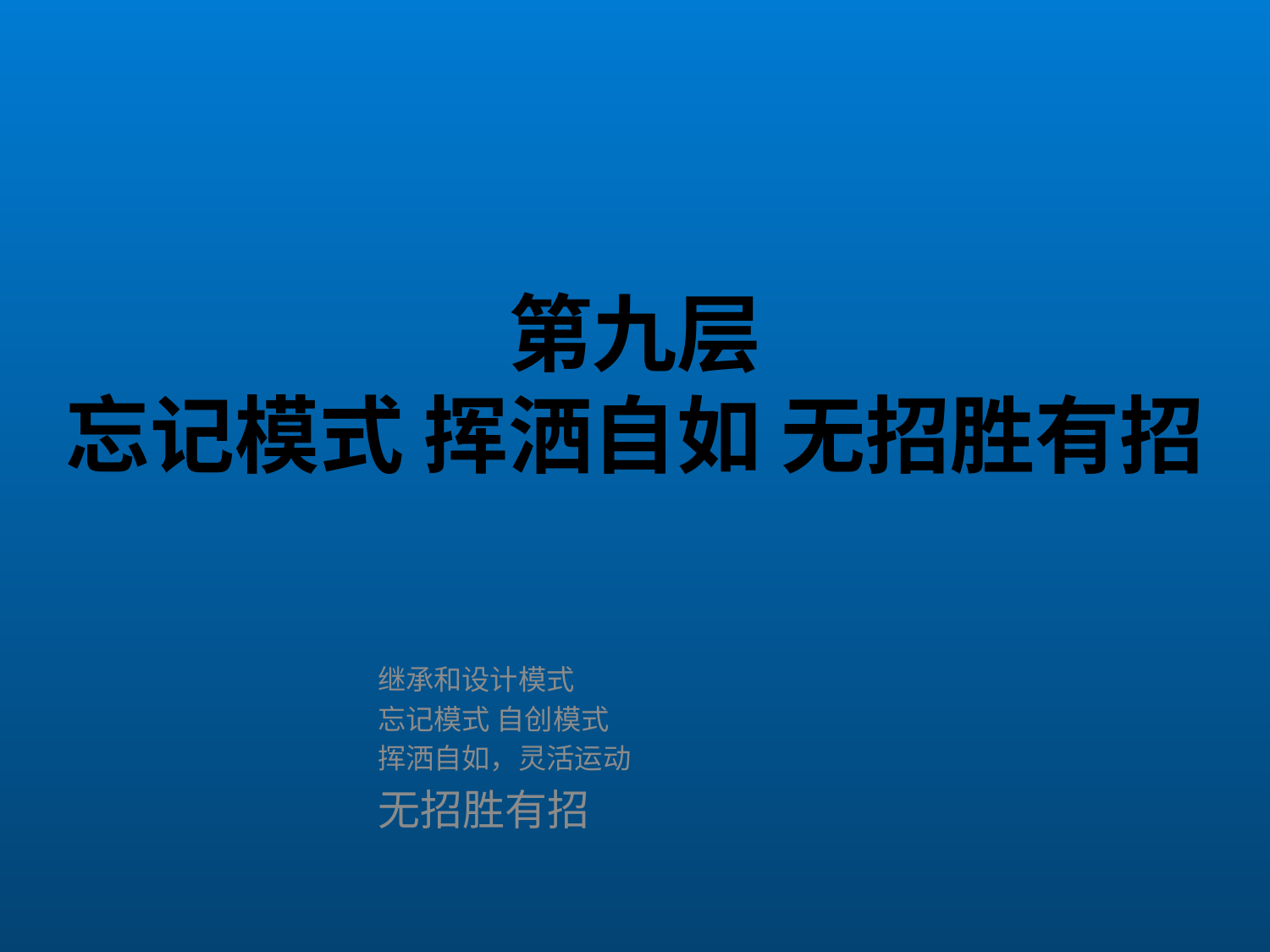

# 第九层 忘记模式 挥洒自如 无招胜有招

继承和设计模式
忘记模式 自创模式
挥洒自如，灵活运动
无招胜有招